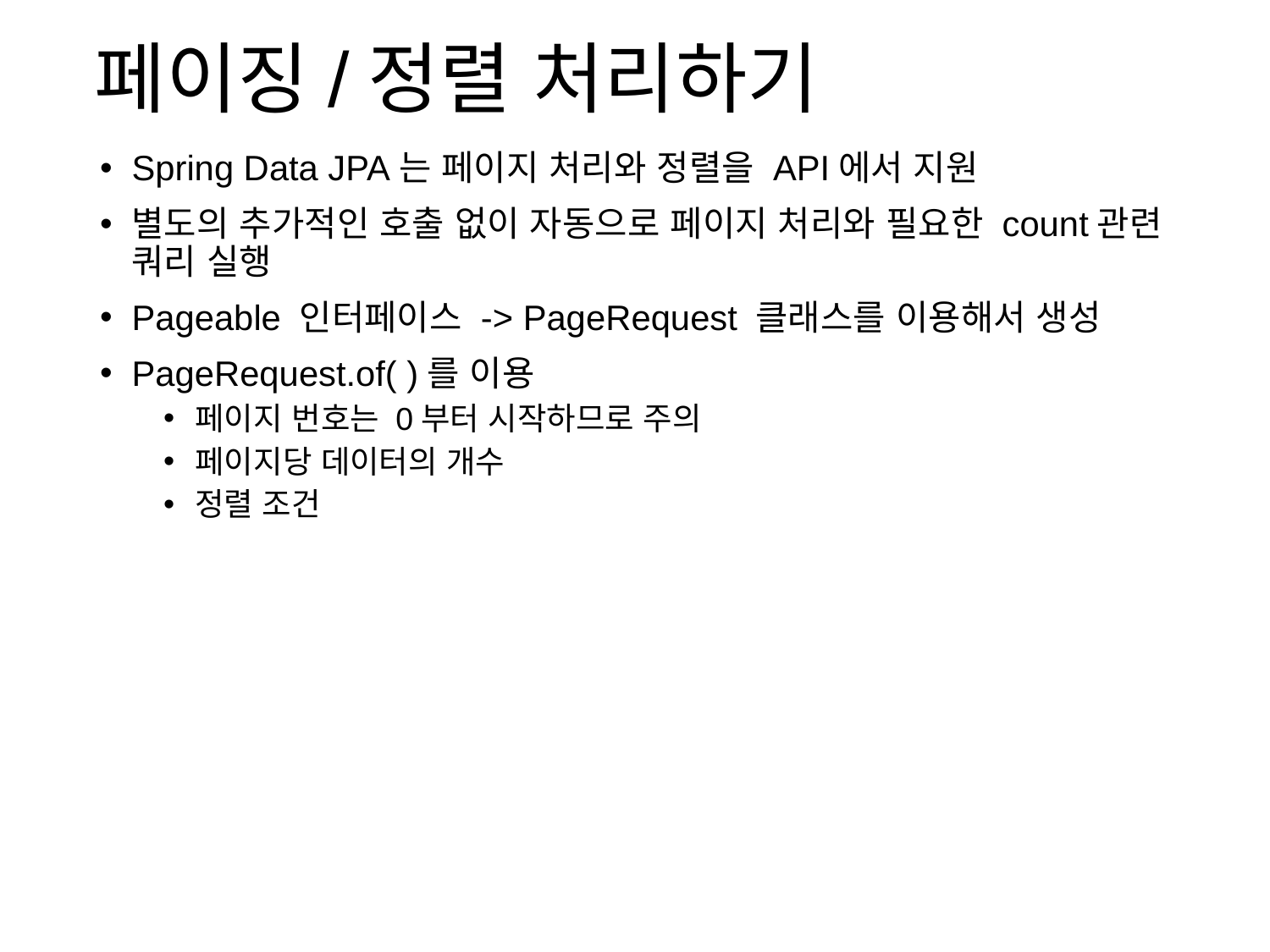

# 페이징/정렬 처리하기
Spring Data JPA는 페이지 처리와 정렬을 API에서 지원
별도의 추가적인 호출 없이 자동으로 페이지 처리와 필요한 count관련 쿼리 실행
Pageable 인터페이스 -> PageRequest 클래스를 이용해서 생성
PageRequest.of( )를 이용
페이지 번호는 0부터 시작하므로 주의
페이지당 데이터의 개수
정렬 조건